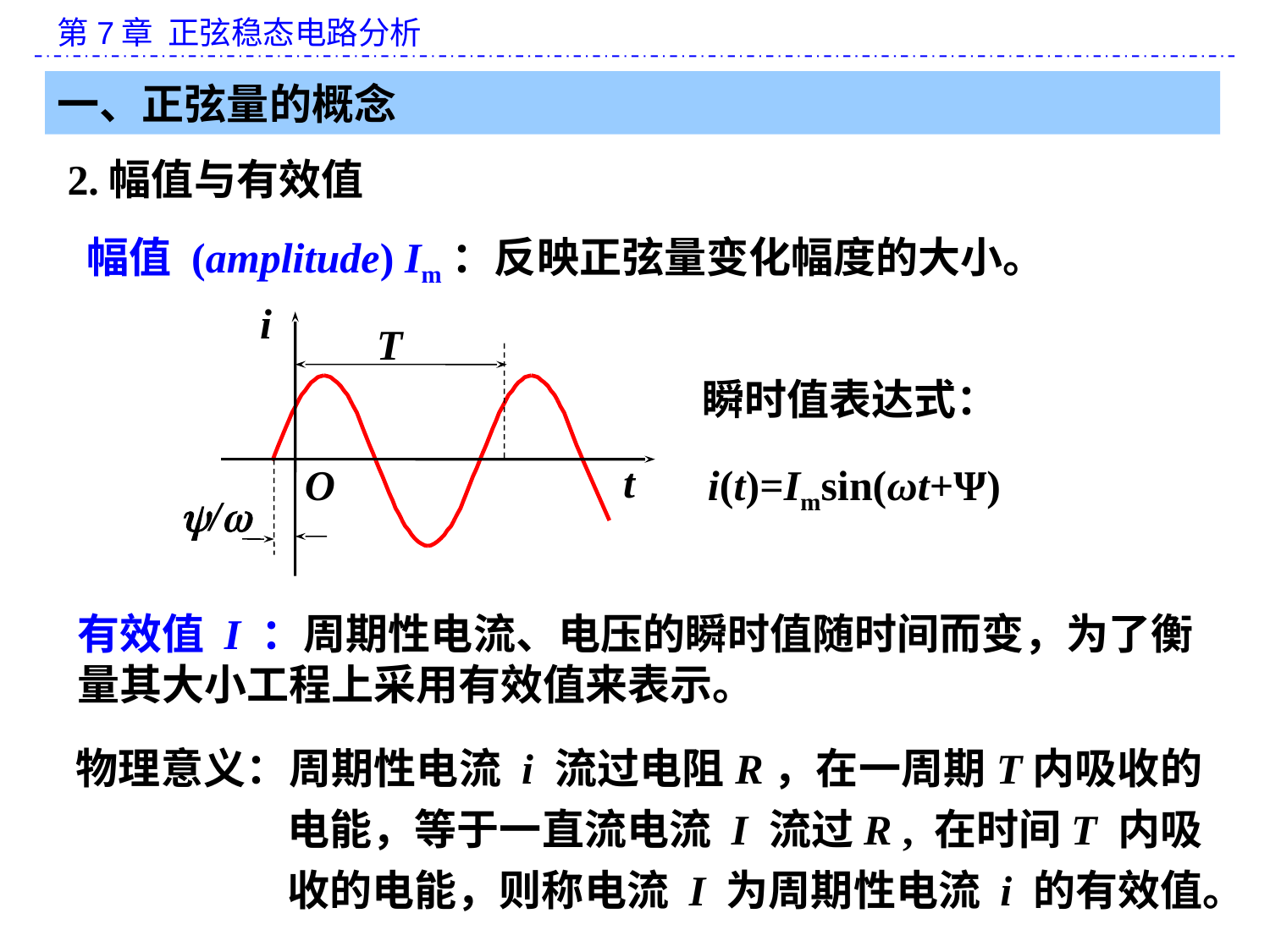

一、正弦量的概念
2.幅值与有效值
幅值 (amplitude) Im：反映正弦量变化幅度的大小。
i

T

t
O

ψ/ω

瞬时值表达式：
i(t)=Imsin(ωt+Ψ)
有效值 I ：周期性电流、电压的瞬时值随时间而变，为了衡量其大小工程上采用有效值来表示。
物理意义：周期性电流 i 流过电阻R，在一周期T内吸收的电能，等于一直流电流 I 流过R , 在时间T 内吸收的电能，则称电流 I 为周期性电流 i 的有效值。